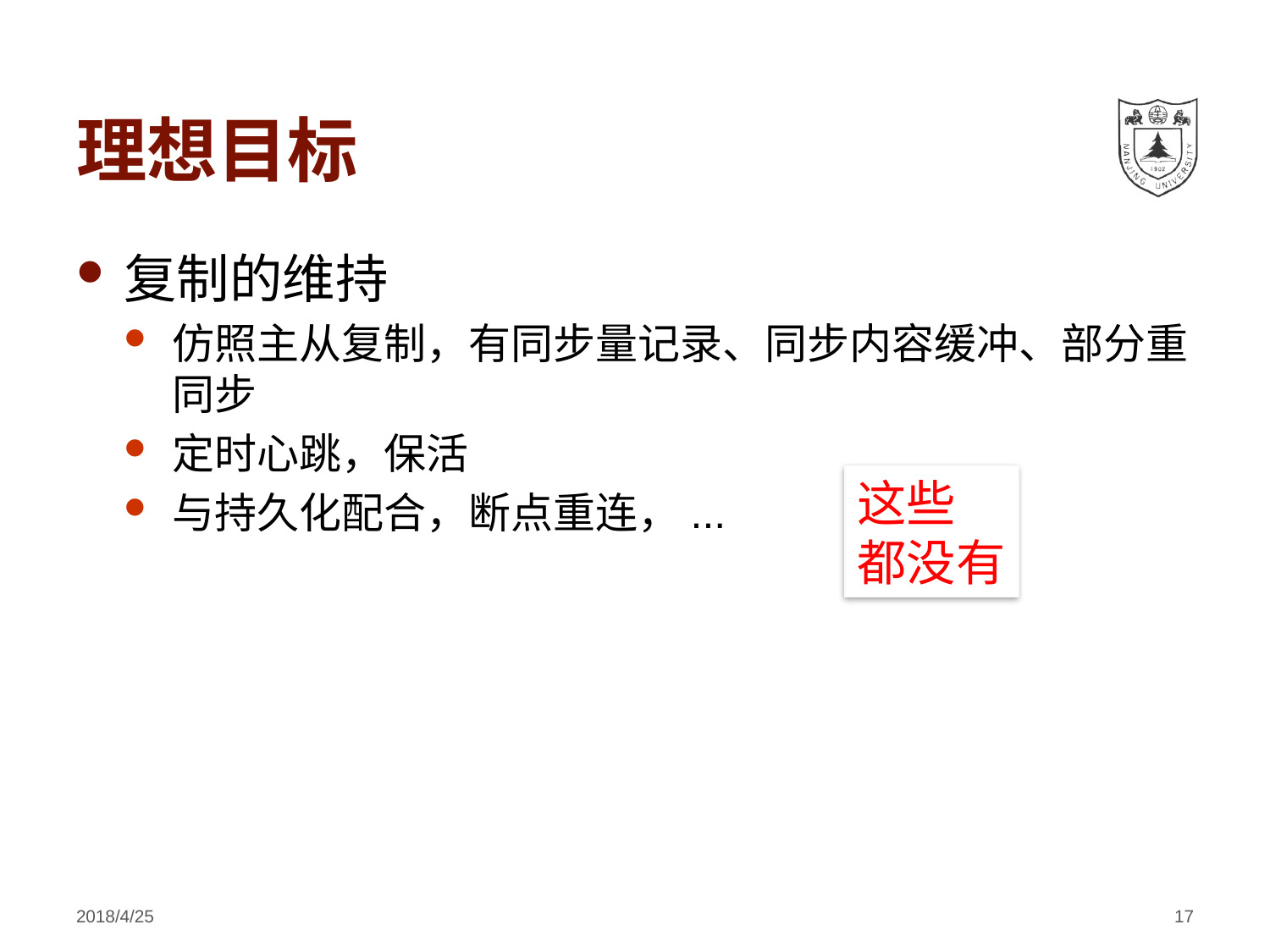

# 理想目标
复制的维持
仿照主从复制，有同步量记录、同步内容缓冲、部分重同步
定时心跳，保活
与持久化配合，断点重连，...
这些
都没有
2018/4/25

17